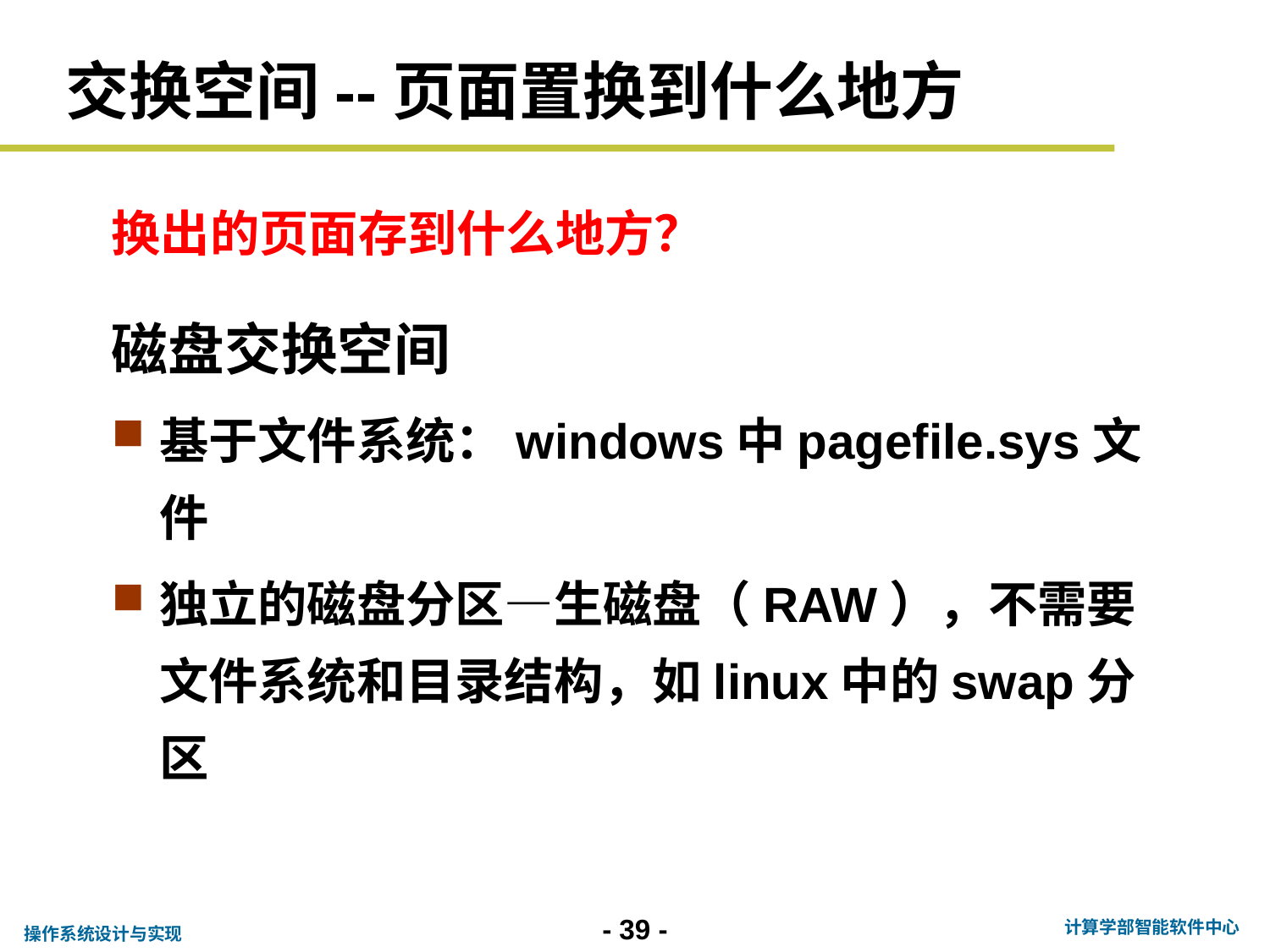

# 交换空间--页面置换到什么地方
换出的页面存到什么地方？
磁盘交换空间
基于文件系统：windows中pagefile.sys文件
独立的磁盘分区—生磁盘（RAW），不需要文件系统和目录结构，如linux中的swap分区